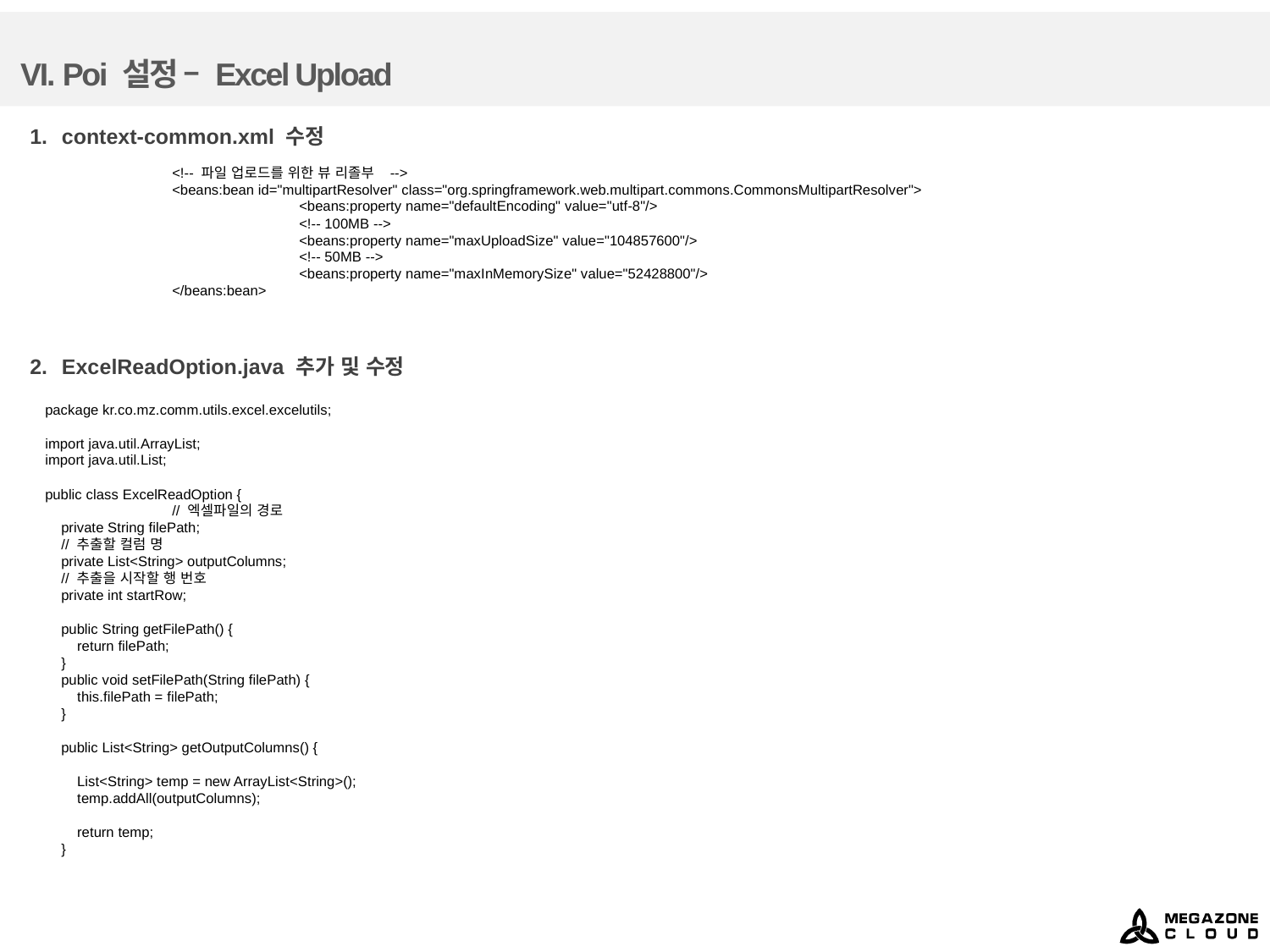

# VI. Poi 설정 – Excel Upload
context-common.xml 수정

	<!-- 파일 업로드를 위한 뷰 리졸부   -->
	<beans:bean id="multipartResolver" class="org.springframework.web.multipart.commons.CommonsMultipartResolver">
		<beans:property name="defaultEncoding" value="utf-8"/>
		<!-- 100MB -->
		<beans:property name="maxUploadSize" value="104857600"/>
		<!-- 50MB -->
		<beans:property name="maxInMemorySize" value="52428800"/>
	</beans:bean>
ExcelReadOption.java 추가 및 수정

package kr.co.mz.comm.utils.excel.excelutils;

import java.util.ArrayList;
import java.util.List;

public class ExcelReadOption {
	// 엑셀파일의 경로
    private String filePath;
    // 추출할 컬럼 명
    private List<String> outputColumns;
    // 추출을 시작할 행 번호
    private int startRow;

    public String getFilePath() {
        return filePath;
    }
    public void setFilePath(String filePath) {
        this.filePath = filePath;
    }

    public List<String> getOutputColumns() {

        List<String> temp = new ArrayList<String>();
        temp.addAll(outputColumns);

        return temp;
    }